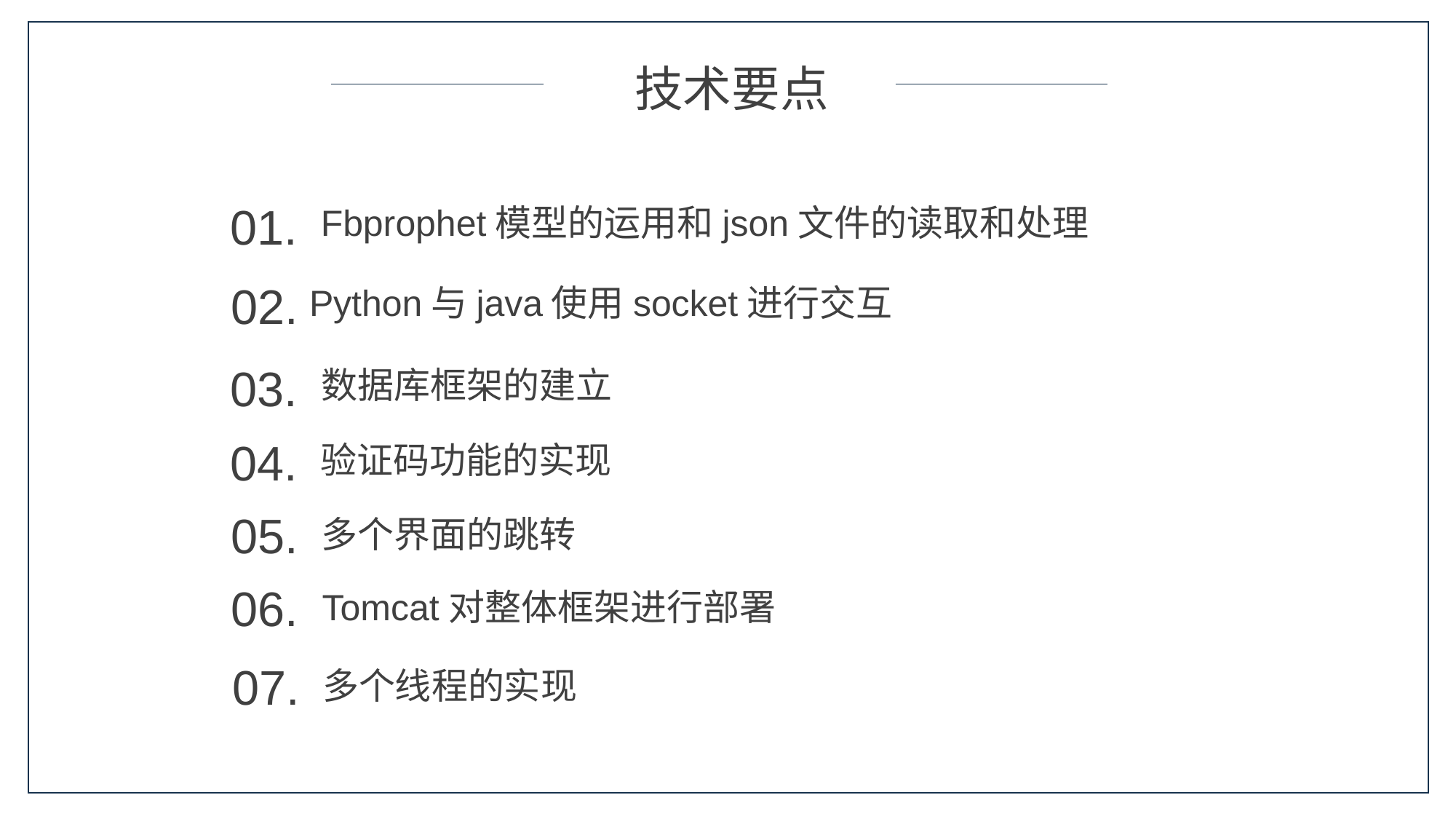

技术要点
01.
Fbprophet模型的运用和json文件的读取和处理
02.
Python与java使用socket进行交互
03.
数据库框架的建立
04.
验证码功能的实现
05.
多个界面的跳转
06.
Tomcat对整体框架进行部署
07.
多个线程的实现